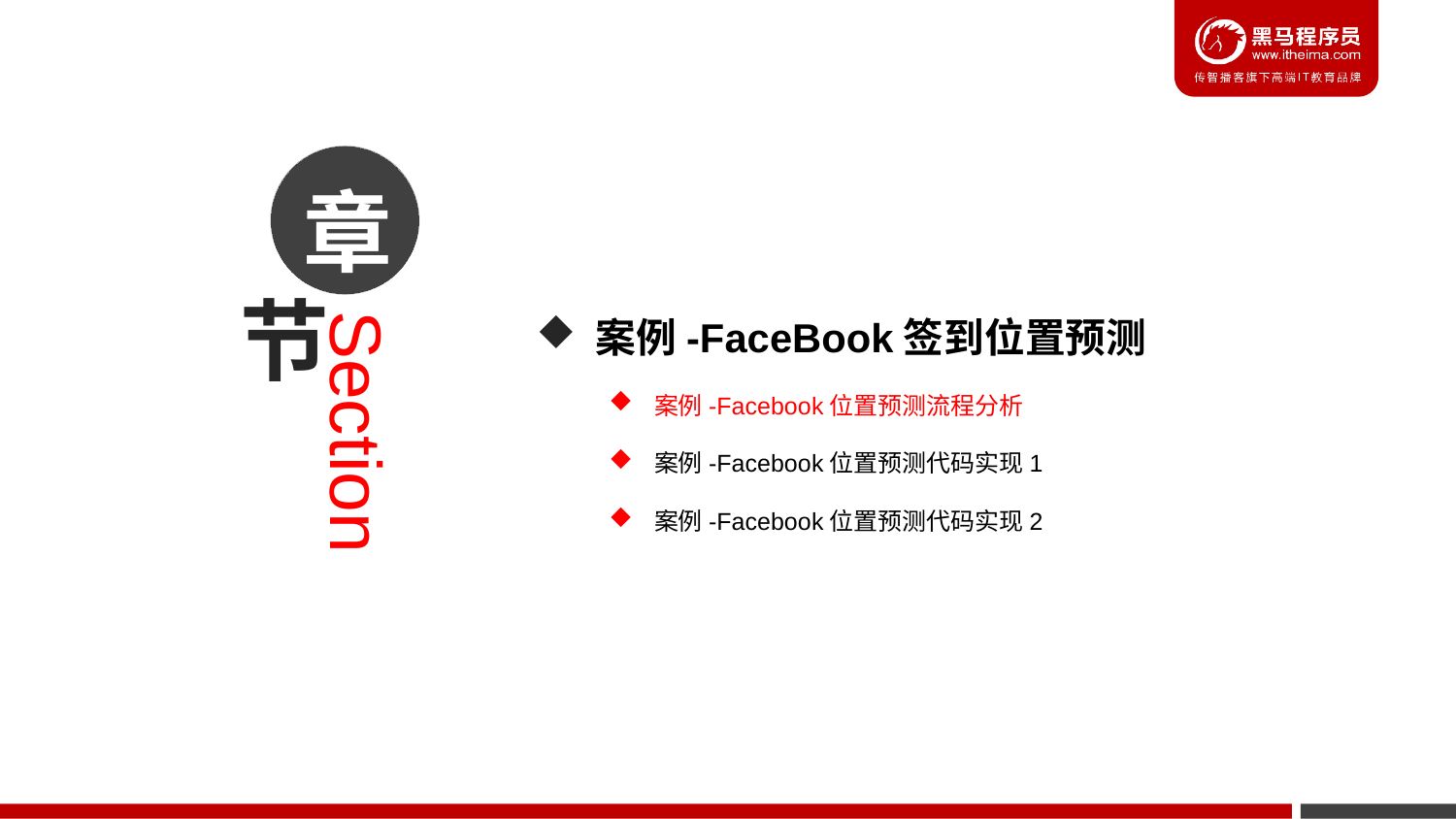

章
 案例-FaceBook签到位置预测
案例-Facebook位置预测流程分析
案例-Facebook位置预测代码实现1
案例-Facebook位置预测代码实现2
节
Section